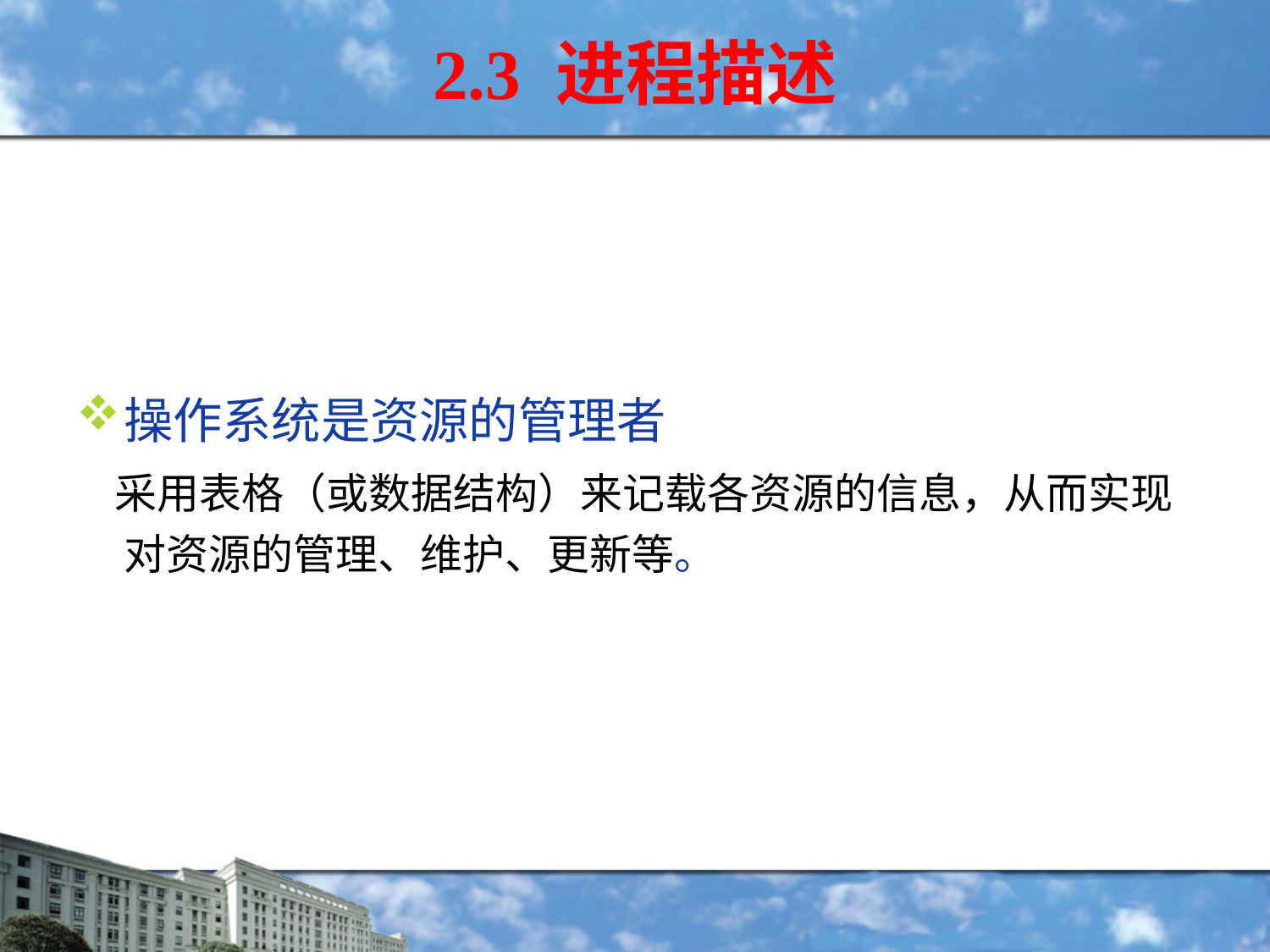

# 2.3 进程描述
操作系统是资源的管理者
   采用表格（或数据结构）来记载各资源的信息，从而实现对资源的管理、维护、更新等。